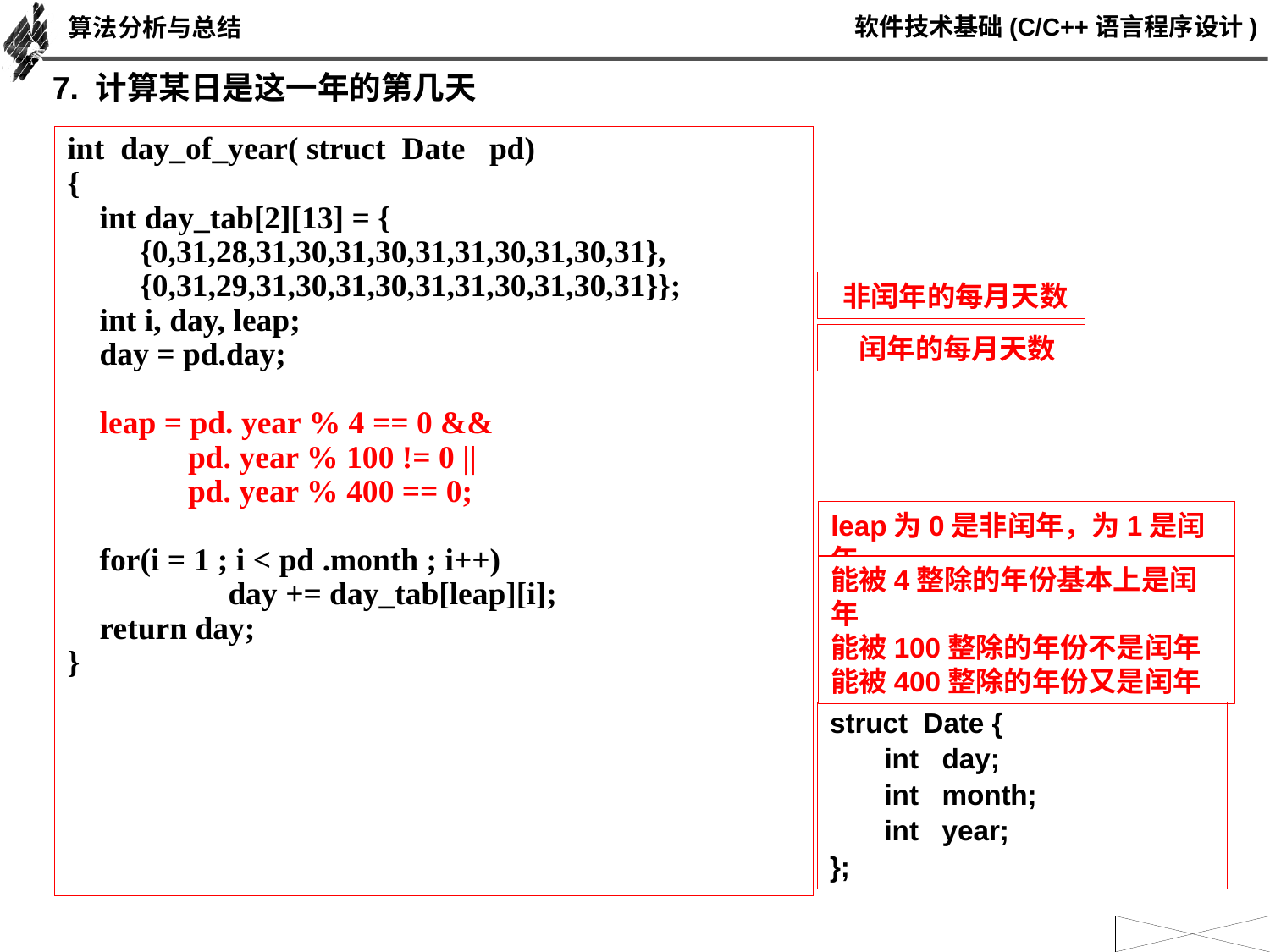

算法分析与总结
7. 计算某日是这一年的第几天
int  day_of_year( struct  Date   pd)
{
    int day_tab[2][13] = {
         {0,31,28,31,30,31,30,31,31,30,31,30,31},
         {0,31,29,31,30,31,30,31,31,30,31,30,31}};
    int i, day, leap;
    day = pd.day;

    leap = pd. year % 4 == 0 &&
               pd. year % 100 != 0 ||
               pd. year % 400 == 0;

    for(i = 1 ; i < pd .month ; i++)
                    day += day_tab[leap][i];
    return day;
}
 非闰年的每月天数
 闰年的每月天数
leap为0是非闰年，为1是闰年
能被4整除的年份基本上是闰年
能被100整除的年份不是闰年
能被400整除的年份又是闰年
struct  Date {
       int   day;
       int   month;
       int   year;
};